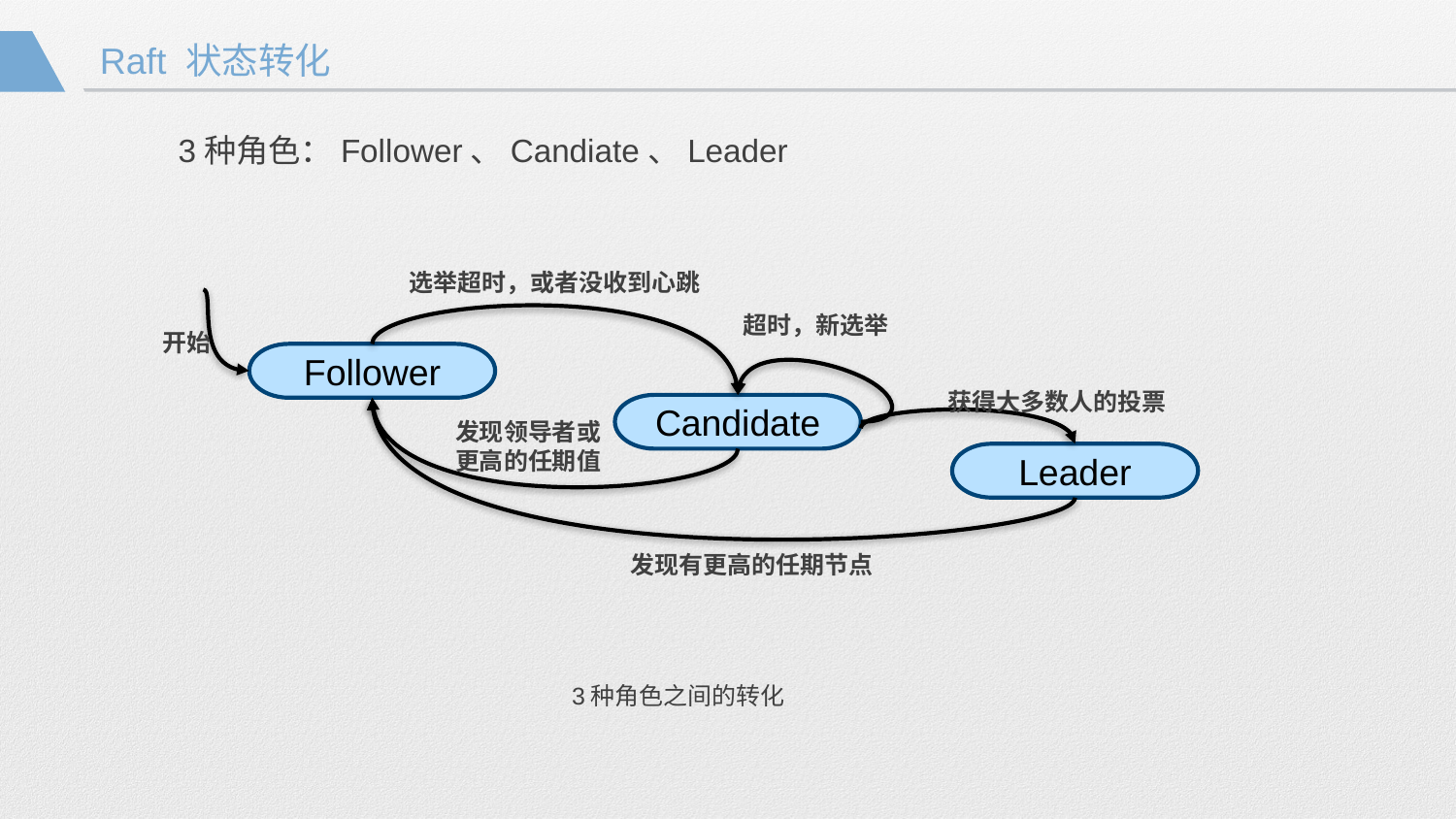

Raft 状态转化
3种角色：Follower、Candiate、Leader
选举超时，或者没收到心跳
超时，新选举
开始
Follower
获得大多数人的投票
Candidate
发现领导者或
更高的任期值
Leader
发现有更高的任期节点
3种角色之间的转化